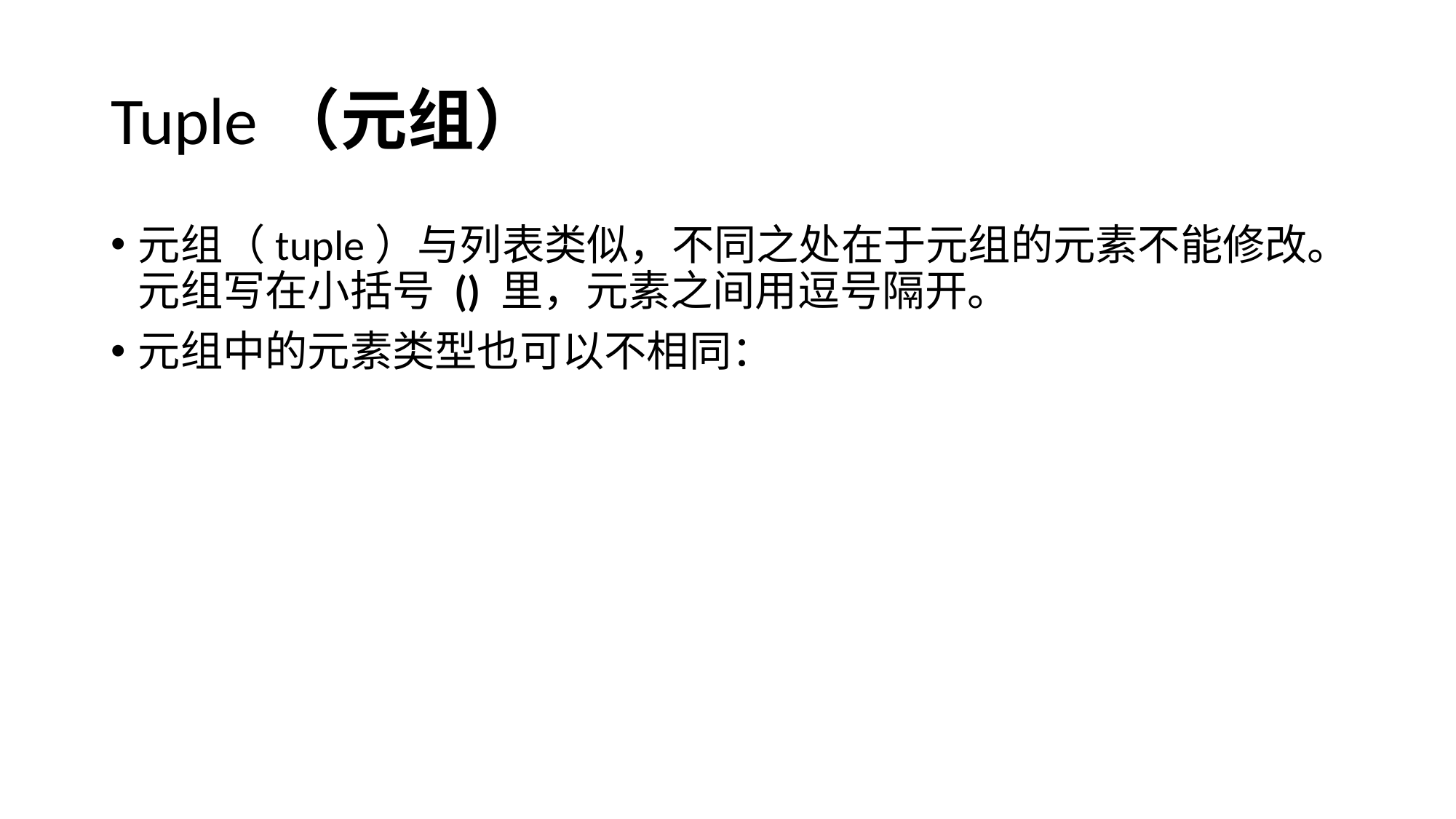

# Tuple（元组）
元组（tuple）与列表类似，不同之处在于元组的元素不能修改。元组写在小括号 () 里，元素之间用逗号隔开。
元组中的元素类型也可以不相同：